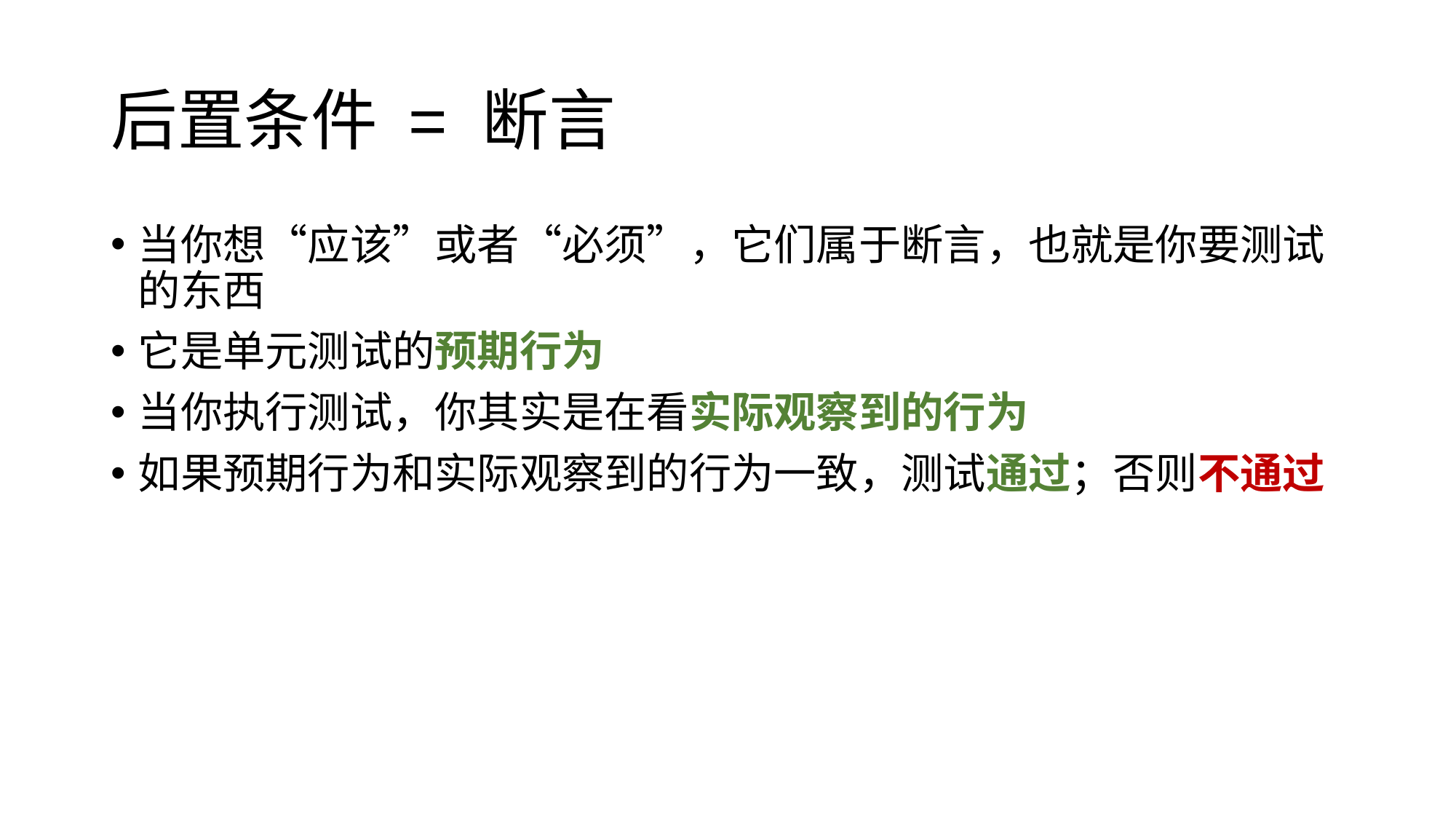

# 后置条件 = 断言
当你想“应该”或者“必须”，它们属于断言，也就是你要测试的东西
它是单元测试的预期行为
当你执行测试，你其实是在看实际观察到的行为
如果预期行为和实际观察到的行为一致，测试通过；否则不通过